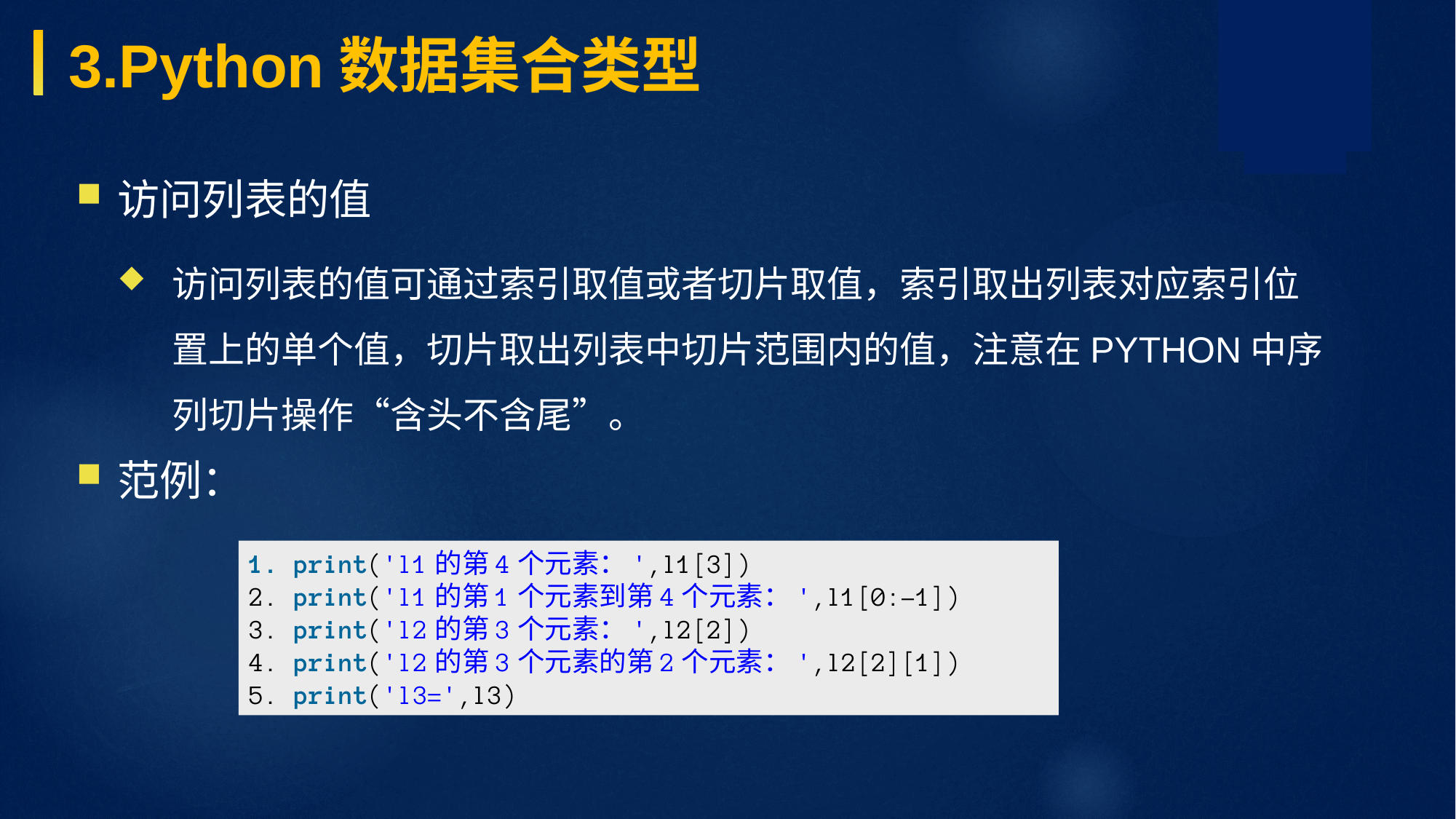

3.Python数据集合类型
访问列表的值
访问列表的值可通过索引取值或者切片取值，索引取出列表对应索引位置上的单个值，切片取出列表中切片范围内的值，注意在Python中序列切片操作“含头不含尾”。
范例：

1. print('l1的第4个元素：',l1[3])    2. print('l1的第1个元素到第4个元素：',l1[0:-1])    3. print('l2的第3个元素：',l2[2])    4. print('l2的第3个元素的第2个元素：',l2[2][1])    5. print('l3=',l3)